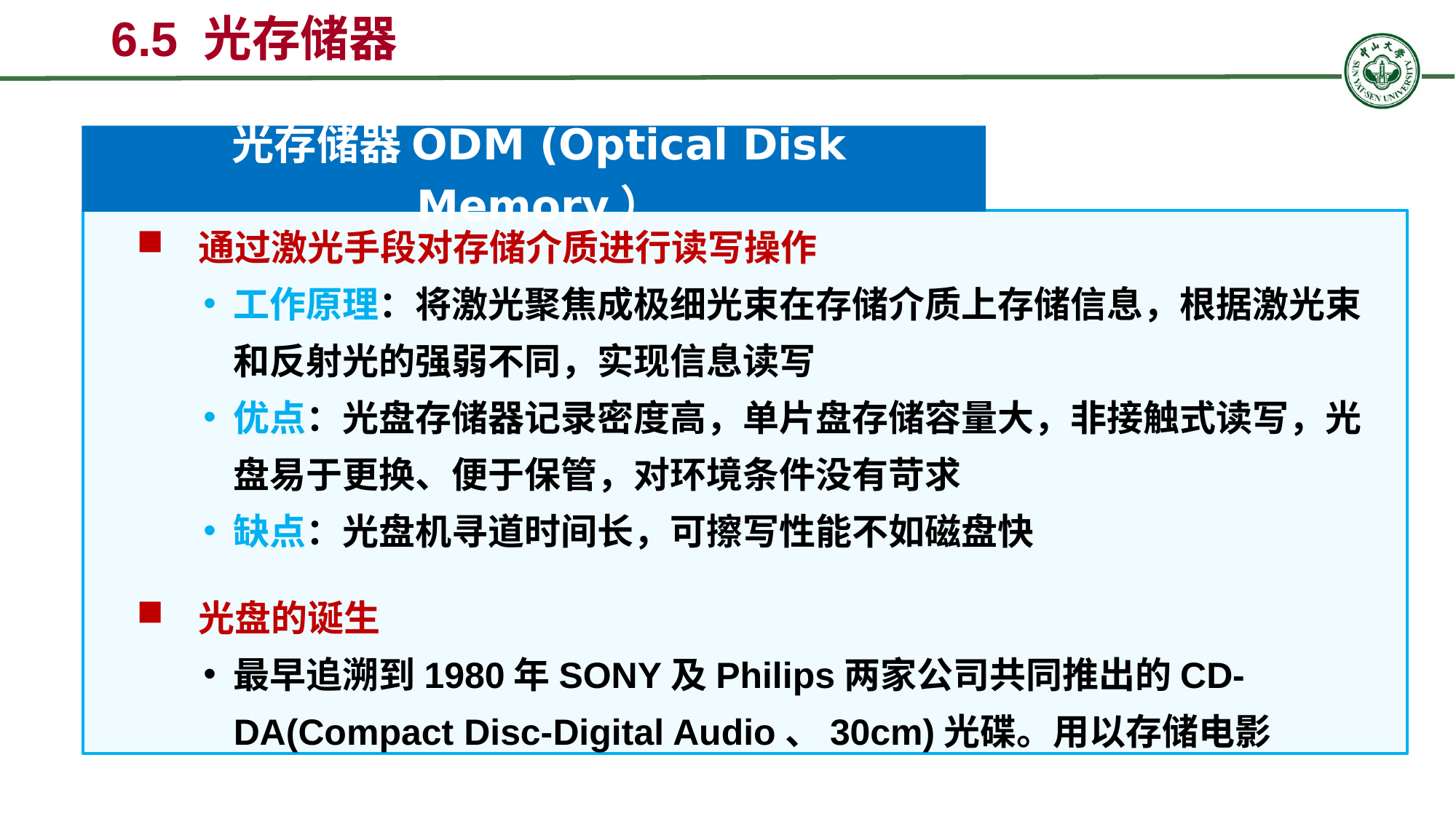

6.5 光存储器
光存储器ODM (Optical Disk Memory）
通过激光手段对存储介质进行读写操作
工作原理：将激光聚焦成极细光束在存储介质上存储信息，根据激光束和反射光的强弱不同，实现信息读写
优点：光盘存储器记录密度高，单片盘存储容量大，非接触式读写，光盘易于更换、便于保管，对环境条件没有苛求
缺点：光盘机寻道时间长，可擦写性能不如磁盘快
光盘的诞生
最早追溯到1980年SONY及Philips两家公司共同推出的CD-DA(Compact Disc-Digital Audio、30cm)光碟。用以存储电影